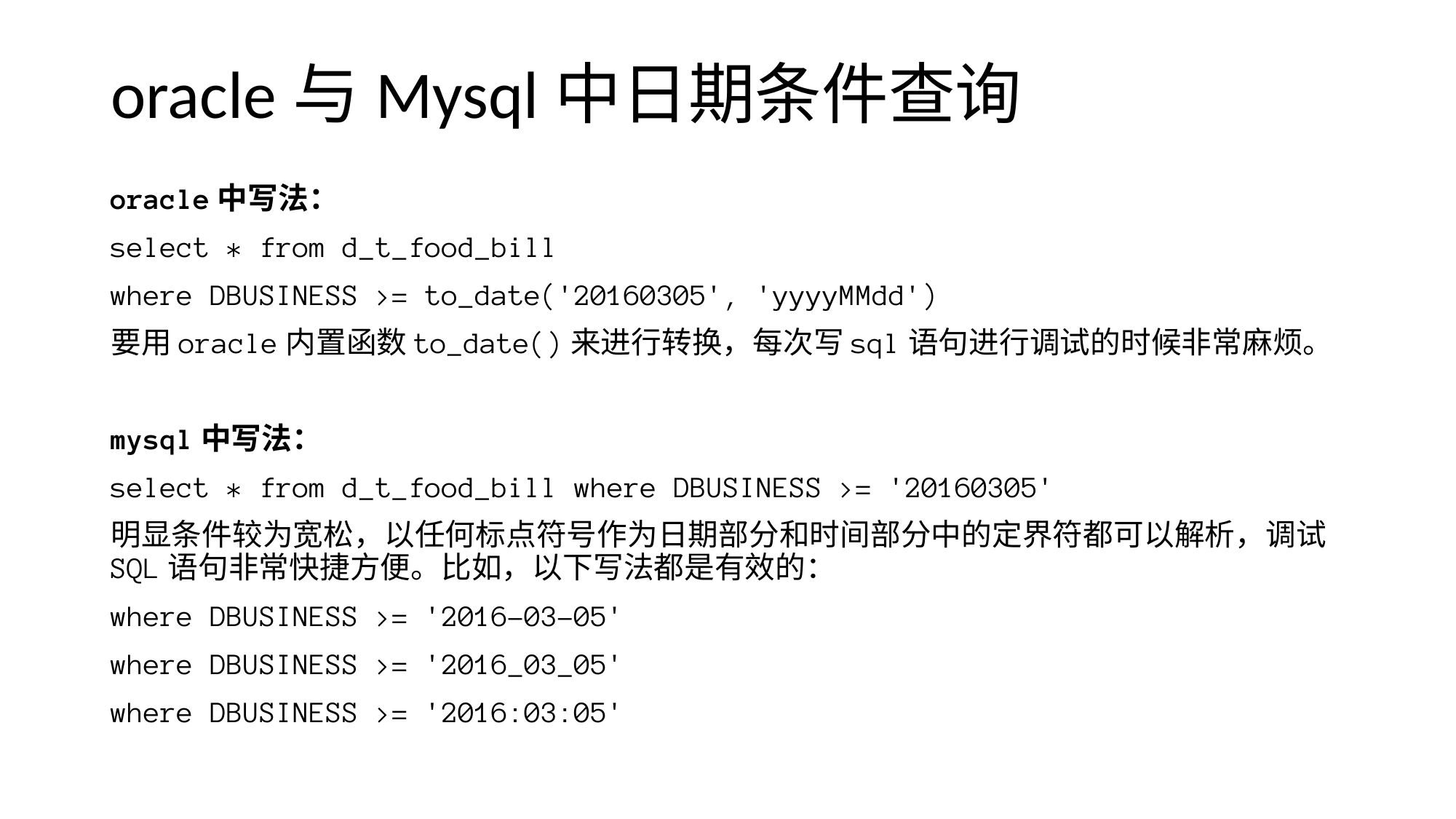

# oracle与Mysql中日期条件查询
oracle中写法：
select * from d_t_food_bill
where DBUSINESS >= to_date('20160305', 'yyyyMMdd')
要用oracle内置函数to_date()来进行转换，每次写sql语句进行调试的时候非常麻烦。

mysql中写法：
select * from d_t_food_bill where DBUSINESS >= '20160305'
明显条件较为宽松，以任何标点符号作为日期部分和时间部分中的定界符都可以解析，调试SQL语句非常快捷方便。比如，以下写法都是有效的：
where DBUSINESS >= '2016-03-05'
where DBUSINESS >= '2016_03_05'
where DBUSINESS >= '2016:03:05'